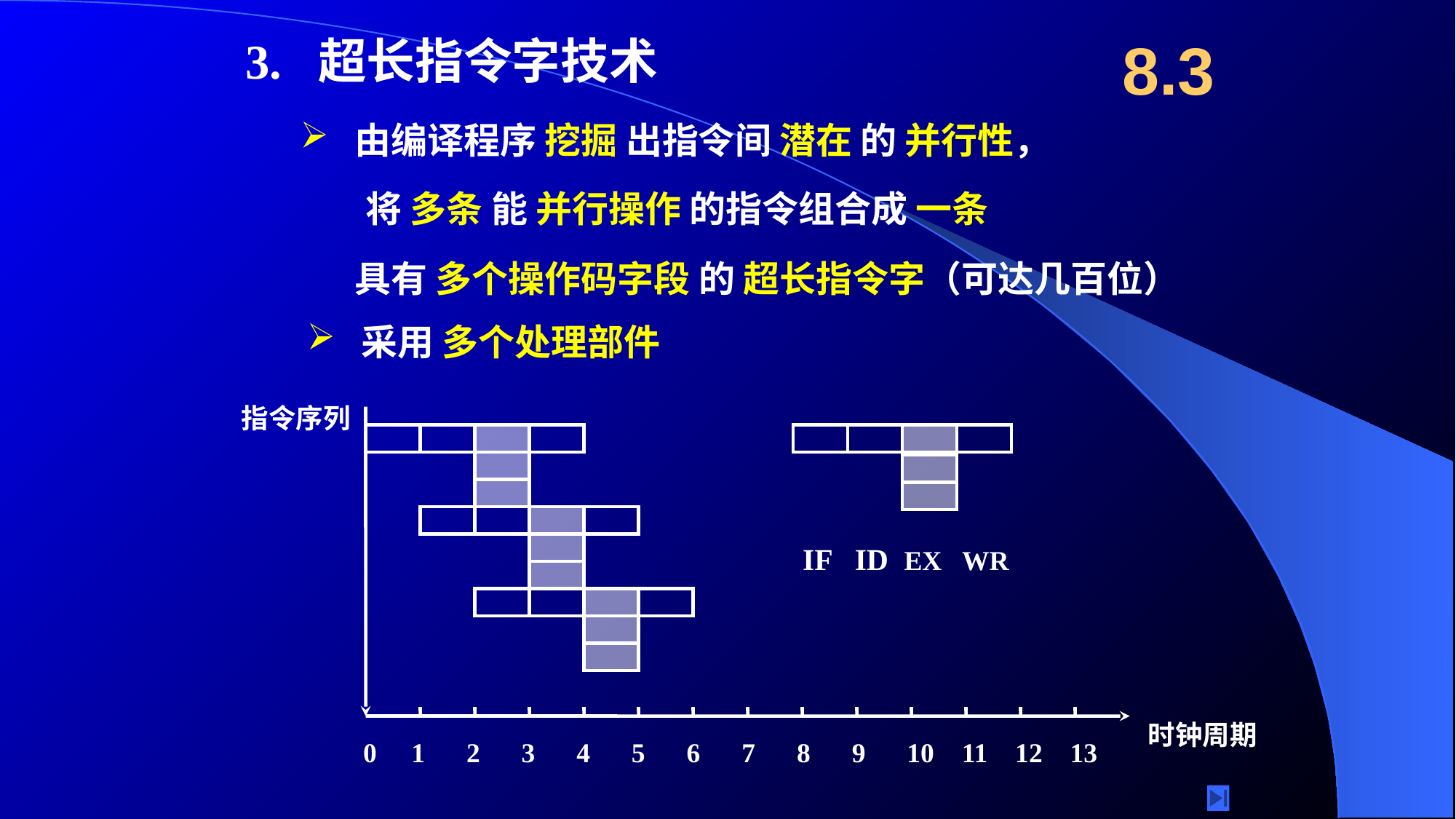

8.3
3.  超长指令字技术
由编译程序 挖掘 出指令间 潜在 的 并行性，
将 多条 能 并行操作 的指令组合成 一条
具有 多个操作码字段 的 超长指令字（可达几百位）
  采用 多个处理部件
指令序列

IF   ID  EX   WR

0     1      2      3      4      5      6      7      8      9      10    11    12    13
时钟周期